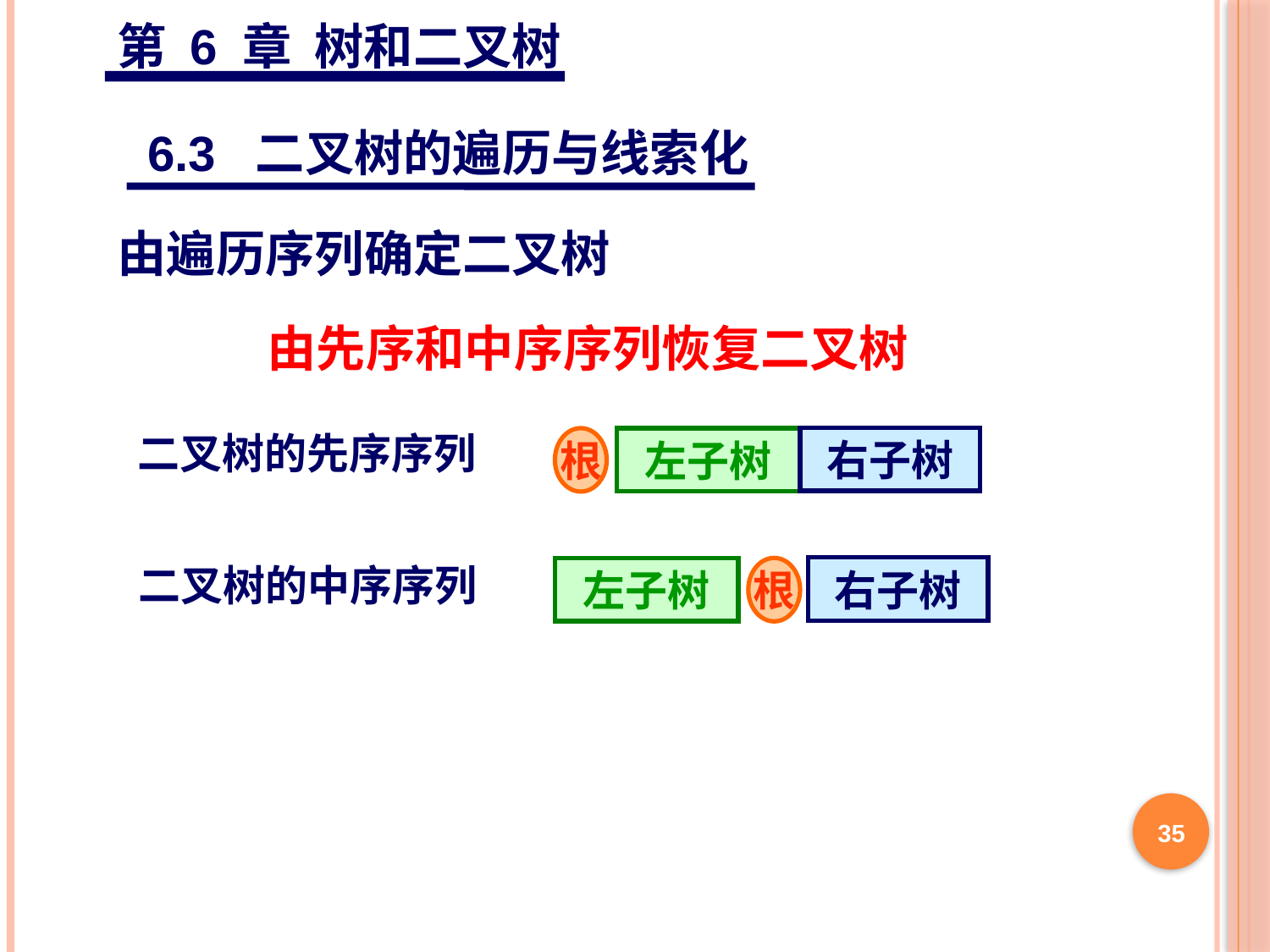

第 6 章  树和二叉树

6.3  二叉树的遍历与线索化

由遍历序列确定二叉树
由先序和中序序列恢复二叉树
二叉树的先序序列
右子树
根
左子树
二叉树的中序序列
右子树
左子树
根
35